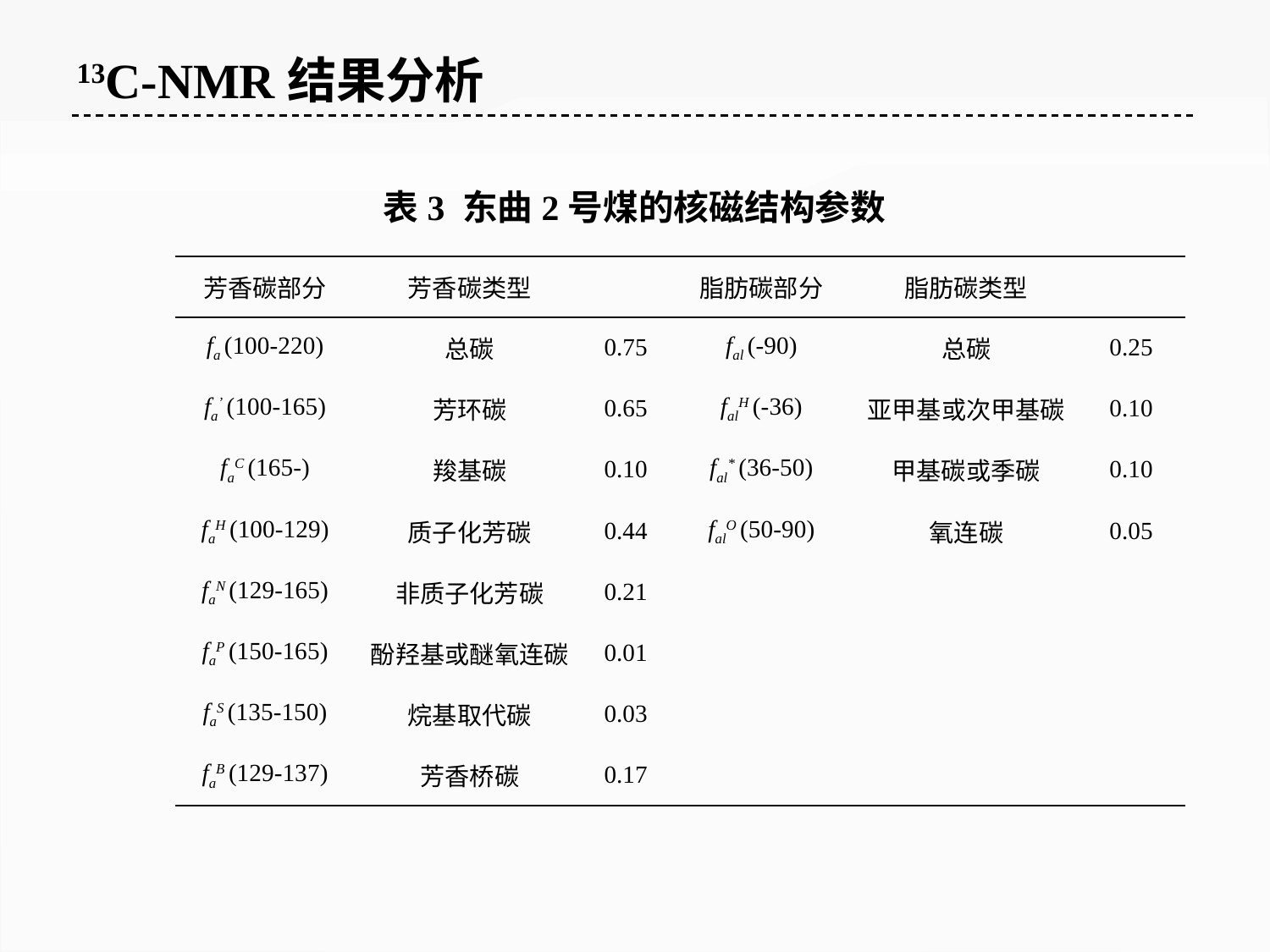

13C-NMR结果分析
表3 东曲2号煤的核磁结构参数

| 芳香碳部分 | 芳香碳类型 |  | 脂肪碳部分 | 脂肪碳类型 |  |
| --- | --- | --- | --- | --- | --- |
| fa (100-220) | 总碳 | 0.75 | fal (-90) | 总碳 | 0.25 |
| fa’ (100-165) | 芳环碳 | 0.65 | falH (-36) | 亚甲基或次甲基碳 | 0.10 |
| faC (165-) | 羧基碳 | 0.10 | fal\* (36-50) | 甲基碳或季碳 | 0.10 |
| faH (100-129) | 质子化芳碳 | 0.44 | falO (50-90) | 氧连碳 | 0.05 |
| faN (129-165) | 非质子化芳碳 | 0.21 |  |  |  |
| faP (150-165) | 酚羟基或醚氧连碳 | 0.01 |  |  |  |
| faS (135-150) | 烷基取代碳 | 0.03 |  |  |  |
| faB (129-137) | 芳香桥碳 | 0.17 |  |  |  |